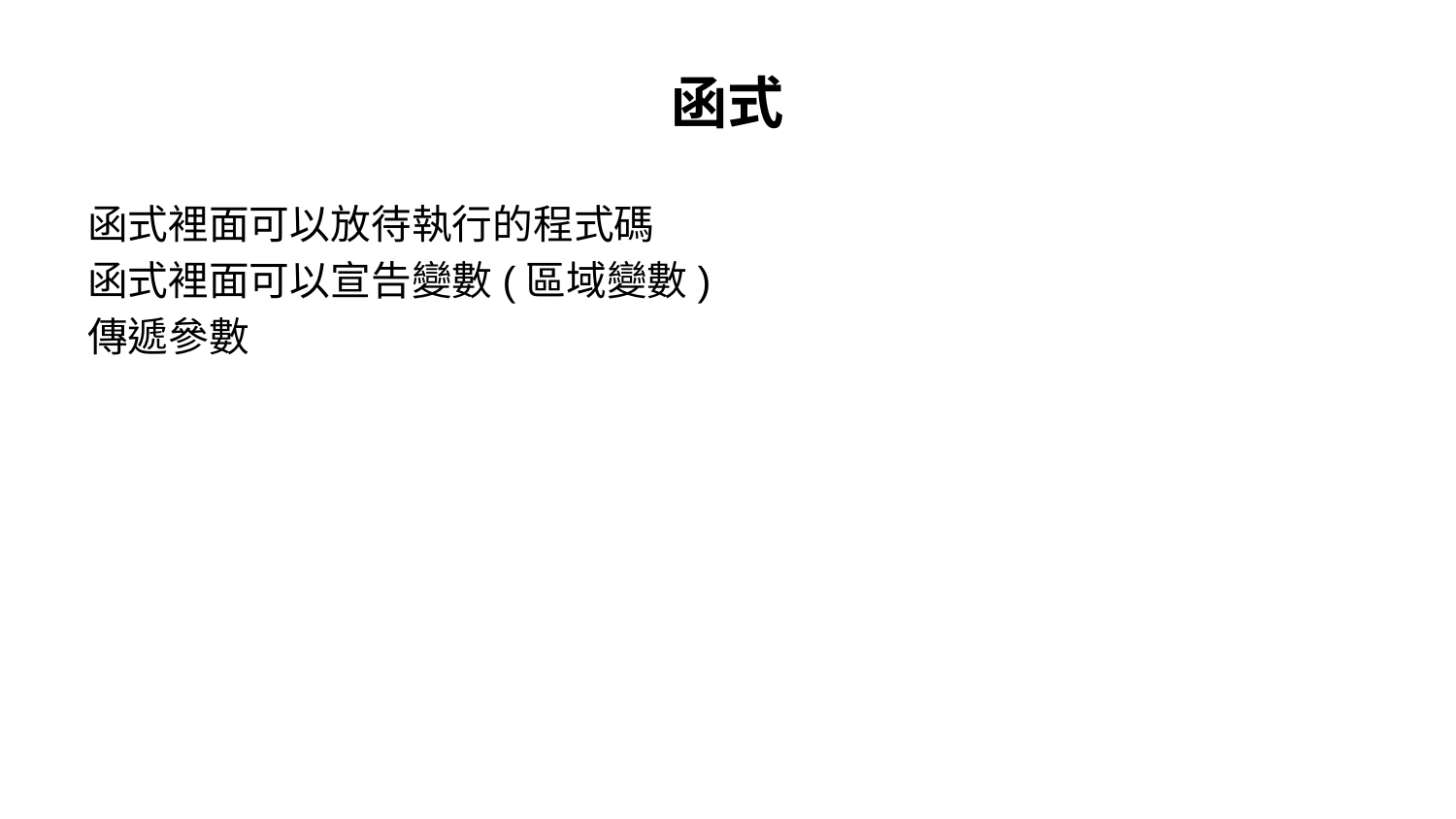

# 函式
函式裡面可以放待執行的程式碼
函式裡面可以宣告變數(區域變數)
傳遞參數